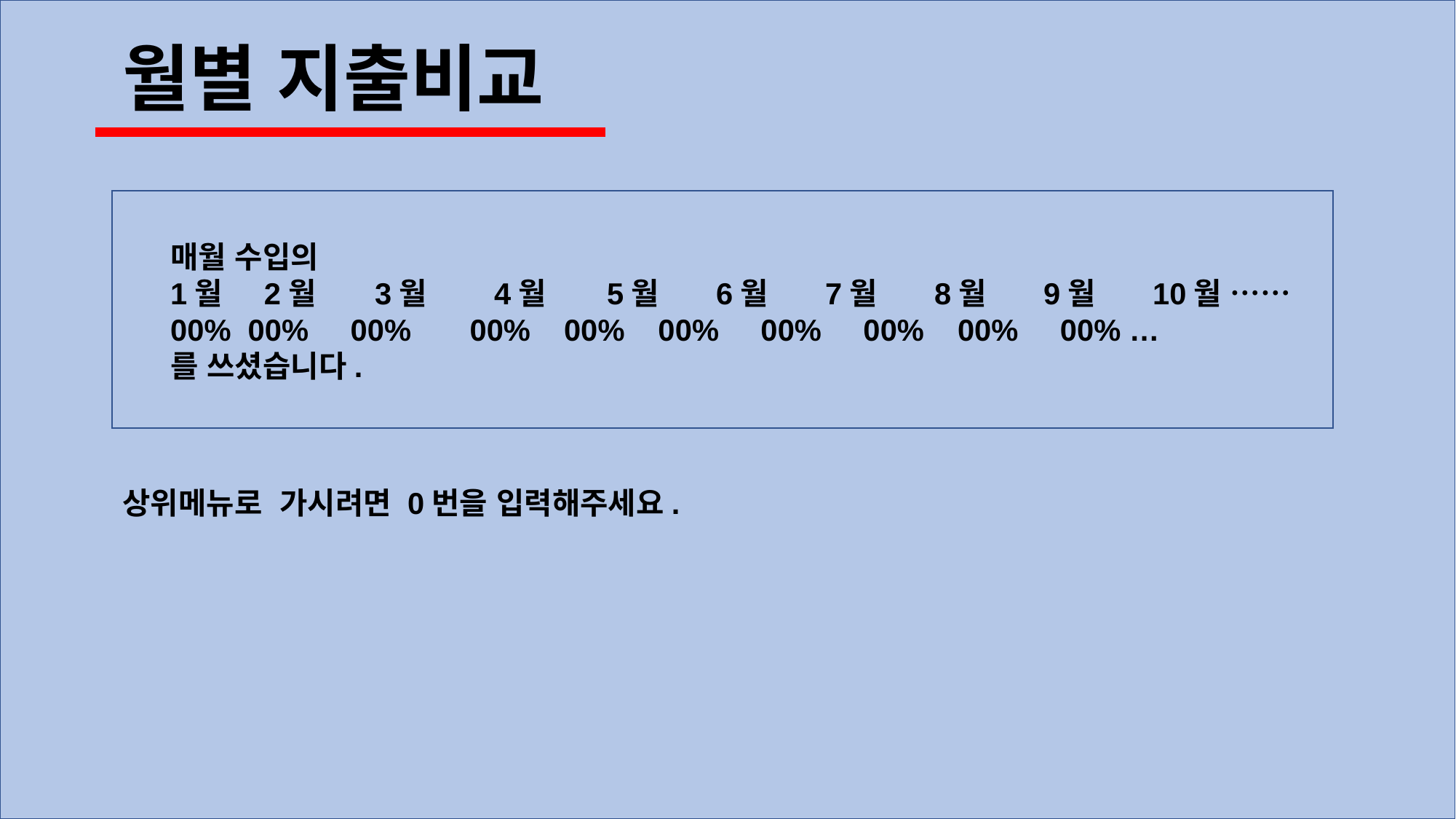

월별 지출비교

매월 수입의
1월    2월      3월       4월	5월	6월	7월	8월	9월	10월 ……
00%  00%     00%       00%    00%    00%     00%     00%    00%     00% …
를 쓰셨습니다.
상위메뉴로  가시려면 0번을 입력해주세요.